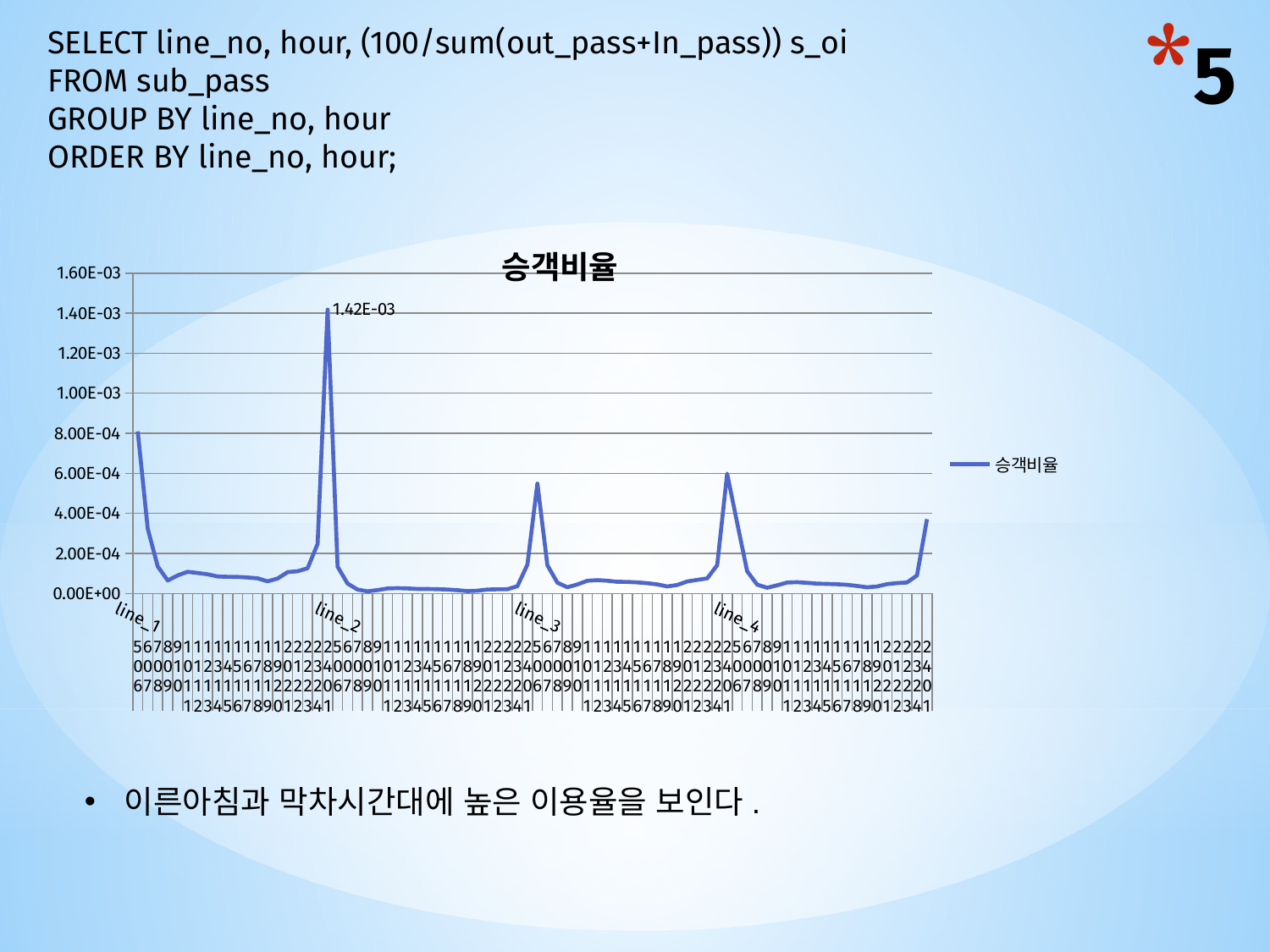

SELECT line_no, hour, (100/sum(out_pass+In_pass)) s_oi
FROM sub_pass
GROUP BY line_no, hour
ORDER BY line_no, hour;
# 5

### Chart:

| Category | 승객비율 |
|---|---|
| line_1 | 0.000809519954666882 |
|  | 0.00032293900328106 |
|  | 0.000134690293139954 |
|  | 6.44913726666215e-05 |
|  | 9.02933721956007e-05 |
|  | 0.000107906177736581 |
|  | 0.000101787179294044 |
|  | 9.53237958698105e-05 |
|  | 8.45006392473359e-05 |
|  | 8.31000299991108e-05 |
|  | 8.25722238599046e-05 |
|  | 7.96061089728025e-05 |
|  | 7.5202275320042e-05 |
|  | 6.02713536885767e-05 |
|  | 7.42138710177764e-05 |
|  | 0.000106302573266391 |
|  | 0.000110657783059842 |
|  | 0.000125643609389095 |
|  | 0.000247157075736342 |
|  | 0.00141805754477516 |
| line_2 | 0.000133526679965924 |
|  | 4.93333583289015e-05 |
|  | 1.89233950690174e-05 |
|  | 1.04179602300618e-05 |
|  | 1.6390543377655e-05 |
|  | 2.47643363838868e-05 |
|  | 2.62807461734576e-05 |
|  | 2.47550242797278e-05 |
|  | 2.21515391221655e-05 |
|  | 2.20244815326924e-05 |
|  | 2.0982298912991e-05 |
|  | 1.92172358619756e-05 |
|  | 1.60962944720495e-05 |
|  | 1.14525825860046e-05 |
|  | 1.35862864372314e-05 |
|  | 1.91704376515063e-05 |
|  | 2.03960505087794e-05 |
|  | 2.07444907300131e-05 |
|  | 3.61261496243964e-05 |
|  | 0.00014343991875563 |
| line_3 | 0.000548516263507213 |
|  | 0.000140469956285749 |
|  | 5.35202402844707e-05 |
|  | 3.06140223855854e-05 |
|  | 4.46117484147215e-05 |
|  | 6.31944677035193e-05 |
|  | 6.61536670300708e-05 |
|  | 6.34460198091163e-05 |
|  | 5.79559963302263e-05 |
|  | 5.74931712485849e-05 |
|  | 5.48507538413354e-05 |
|  | 5.10025832808431e-05 |
|  | 4.49950437959258e-05 |
|  | 3.47470035921452e-05 |
|  | 4.2006252210579e-05 |
|  | 5.96491793167663e-05 |
|  | 6.73355329607433e-05 |
|  | 7.51099797879044e-05 |
|  | 0.000141040341768956 |
|  | 0.000598297246037776 |
| line_4 | 0.000352860641218357 |
|  | 0.00011055941960727 |
|  | 4.36881539570545e-05 |
|  | 2.82443668728599e-05 |
|  | 4.03079852537266e-05 |
|  | 5.42784735373444e-05 |
|  | 5.59972807720457e-05 |
|  | 5.28580059528686e-05 |
|  | 4.86587223192693e-05 |
|  | 4.76134700411285e-05 |
|  | 4.58291781545139e-05 |
|  | 4.30560124276874e-05 |
|  | 3.7341383139768e-05 |
|  | 3.03385816045651e-05 |
|  | 3.45026273750746e-05 |
|  | 4.63599553831789e-05 |
|  | 5.13769801330355e-05 |
|  | 5.45220298987907e-05 |
|  | 8.96682454255744e-05 |
|  | 0.000370827724563999 |
이른아침과 막차시간대에 높은 이용율을 보인다.